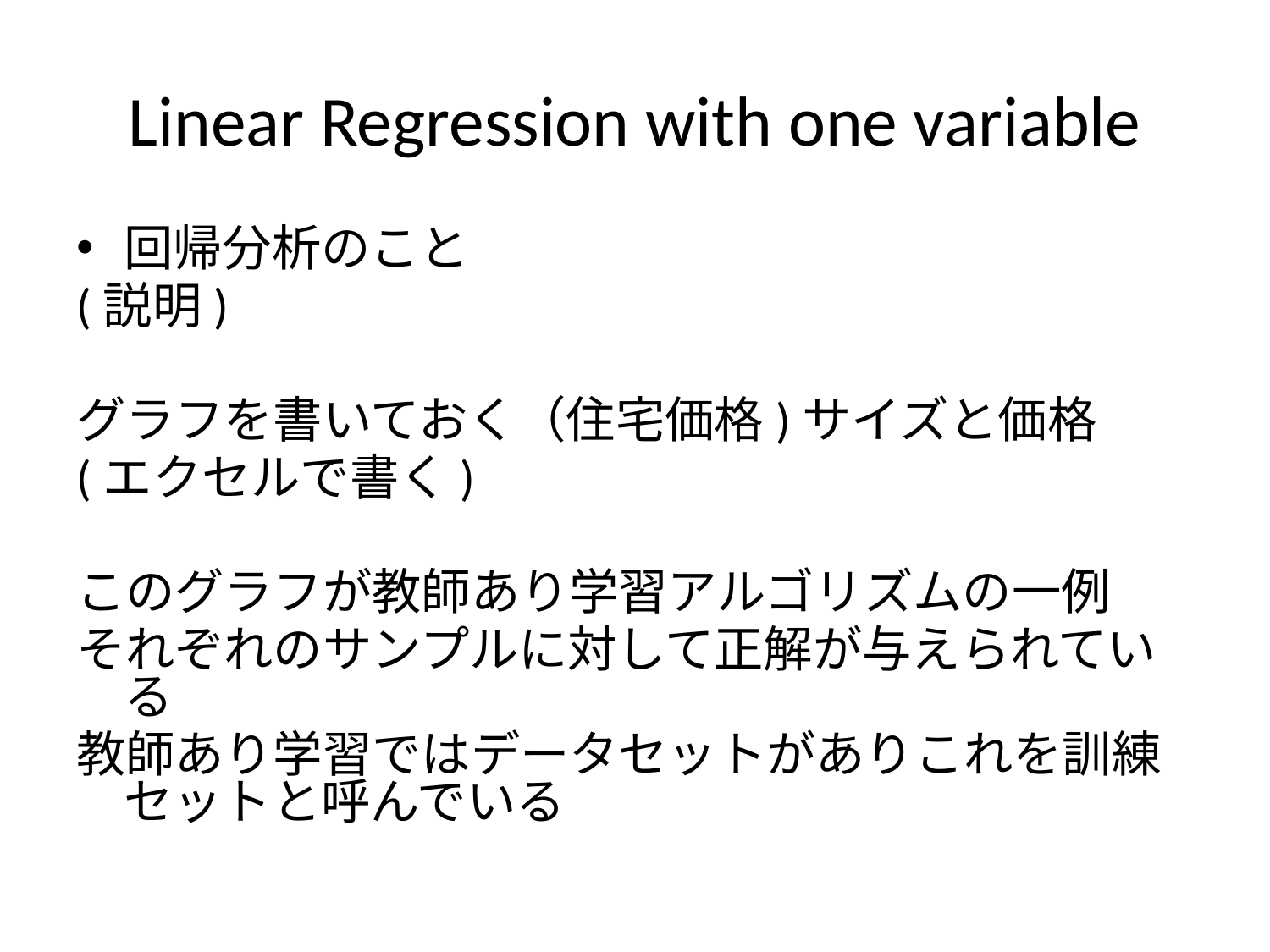

# Linear Regression with one variable
回帰分析のこと
(説明)

グラフを書いておく（住宅価格)サイズと価格
(エクセルで書く)

このグラフが教師あり学習アルゴリズムの一例
それぞれのサンプルに対して正解が与えられている
教師あり学習ではデータセットがありこれを訓練セットと呼んでいる